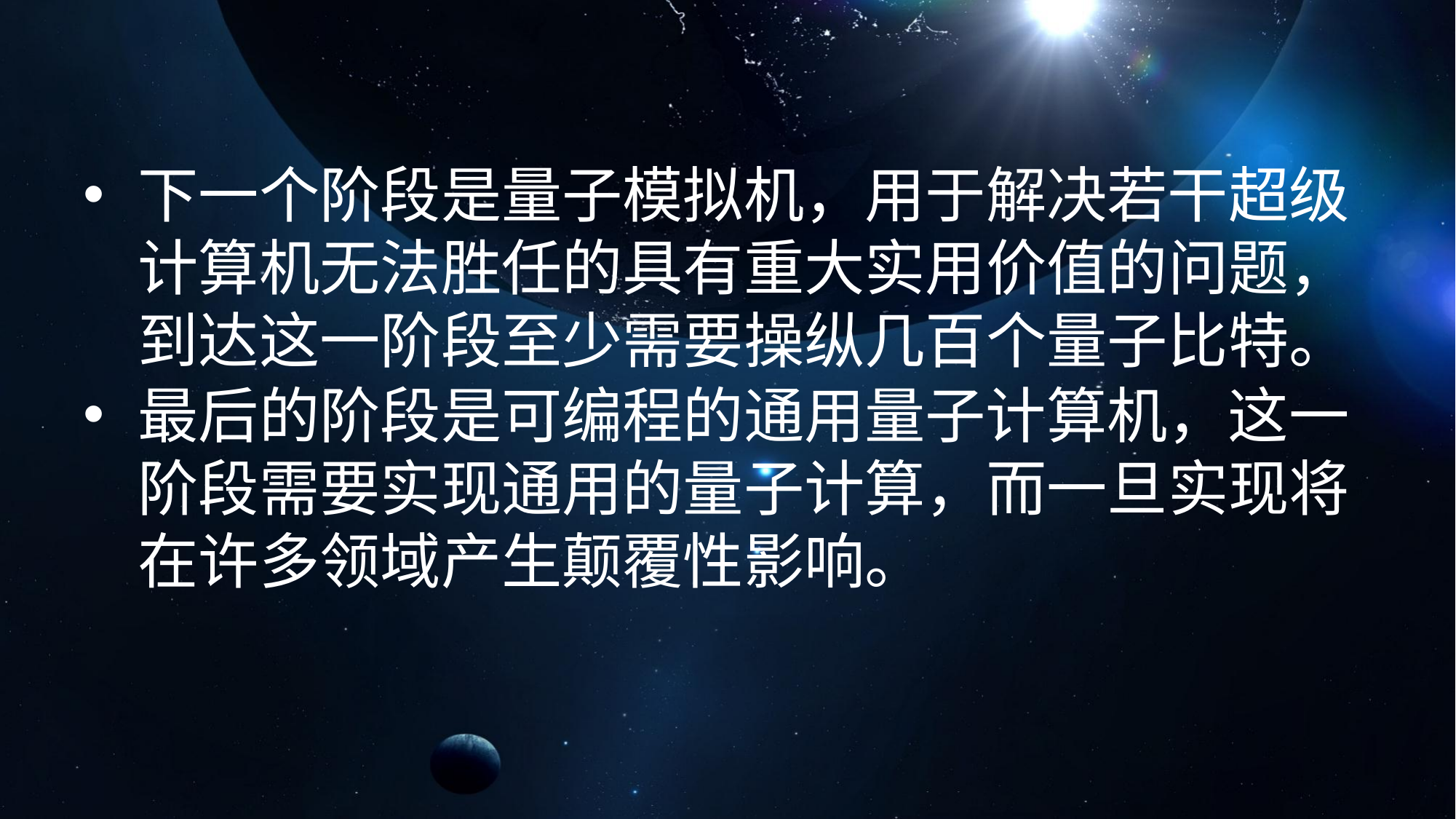

下一个阶段是量子模拟机，用于解决若干超级计算机无法胜任的具有重大实用价值的问题，到达这一阶段至少需要操纵几百个量子比特。
最后的阶段是可编程的通用量子计算机，这一阶段需要实现通用的量子计算，而一旦实现将在许多领域产生颠覆性影响。